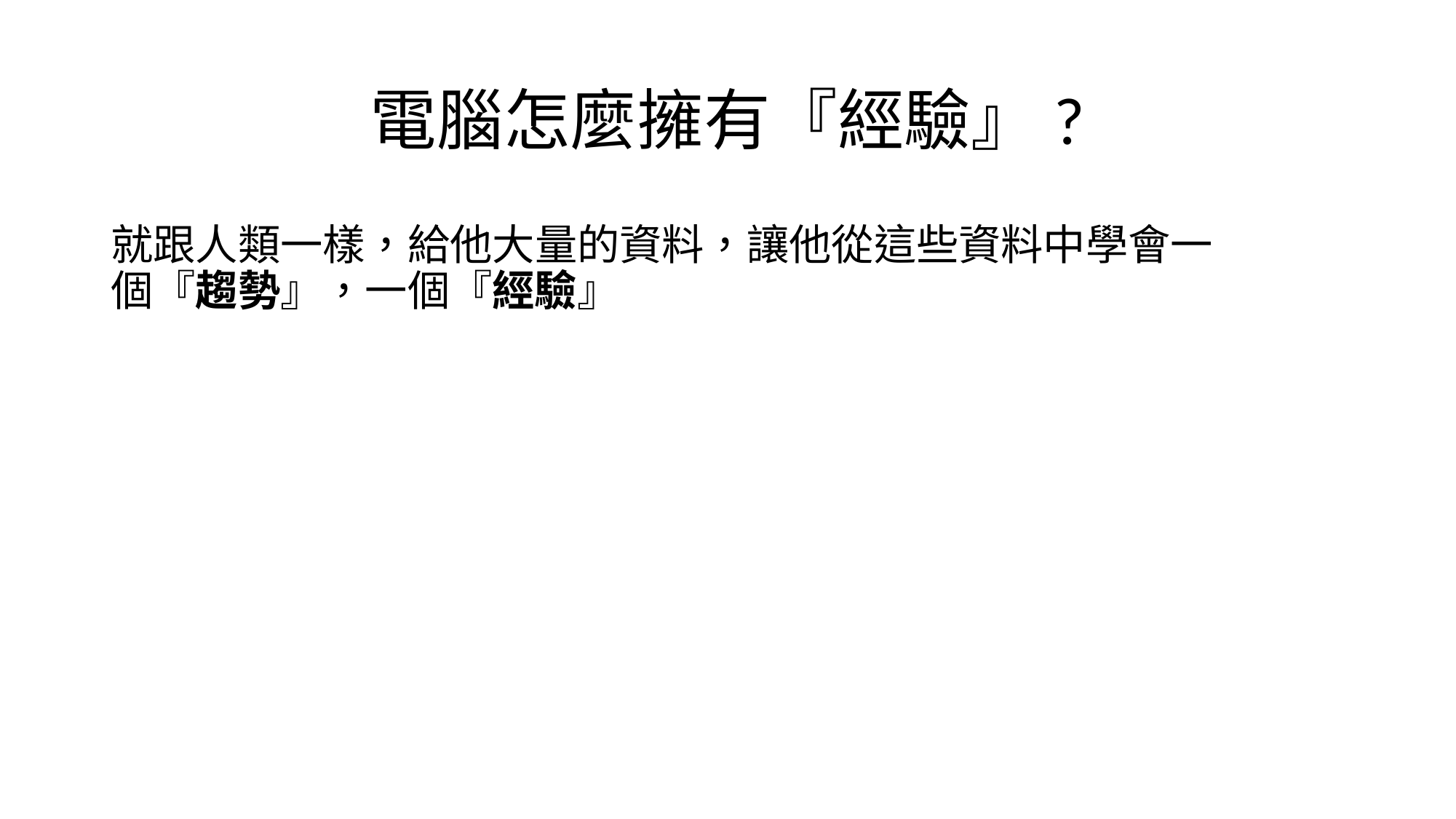

# 電腦怎麼擁有『經驗』?
就跟人類一樣，給他大量的資料，讓他從這些資料中學會一個『趨勢』，一個『經驗』